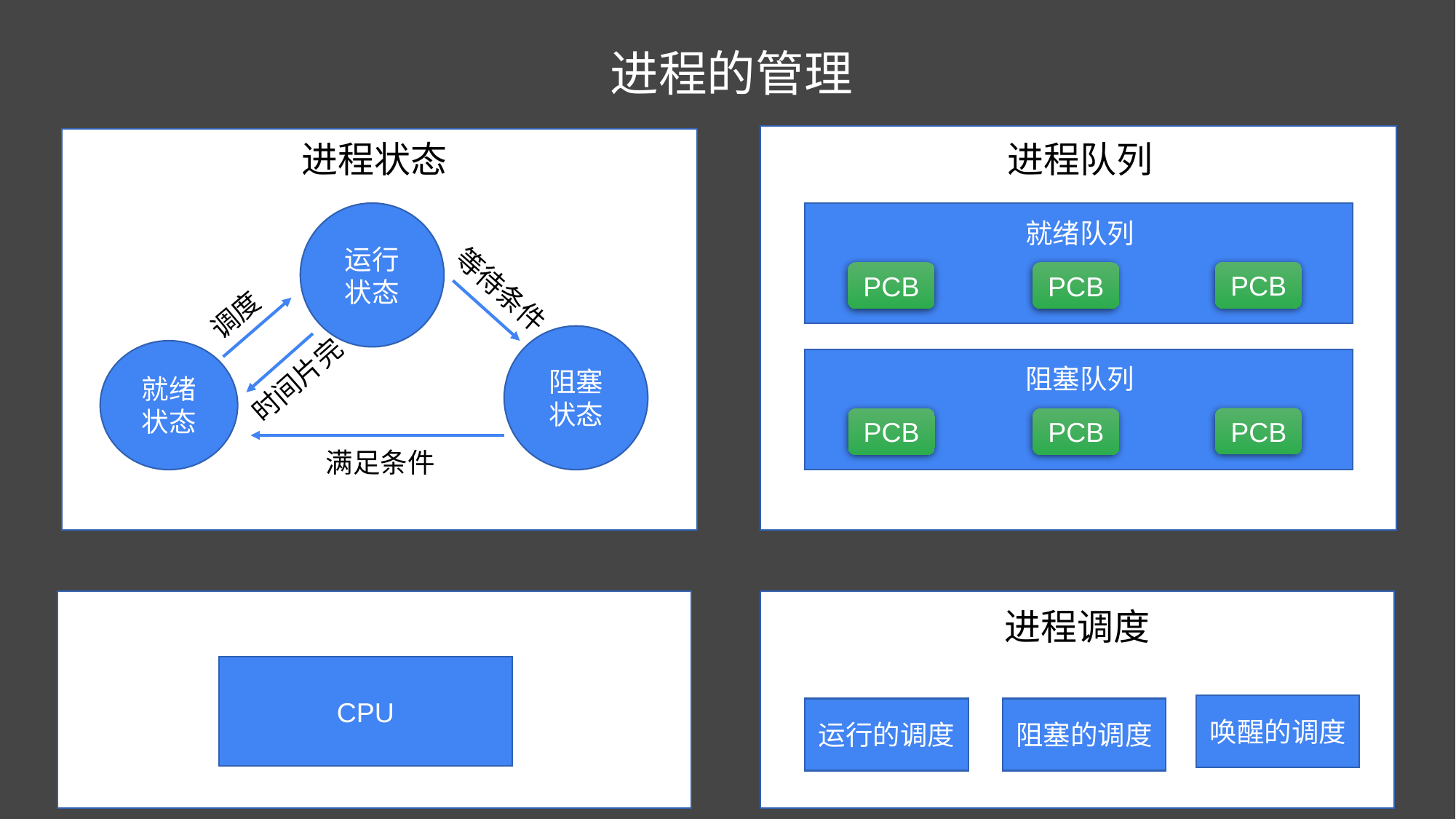

进程的管理

进程状态
进程队列
运行状态

就绪队列
PCB
PCB
PCB
等待条件
调度
阻塞状态
就绪状态

时间片完
阻塞队列
PCB
PCB
PCB
满足条件

进程调度
CPU
唤醒的调度
运行的调度
阻塞的调度